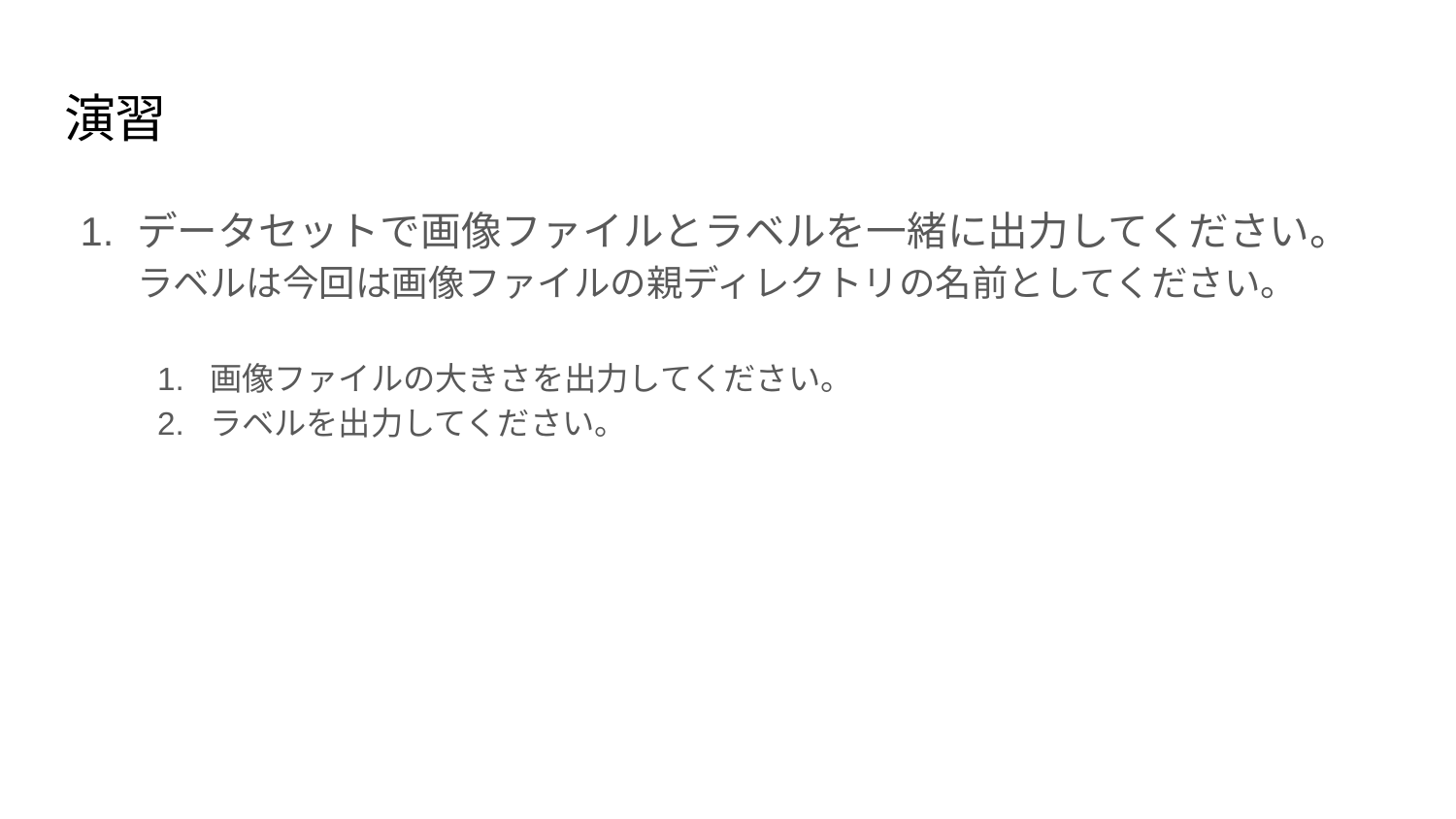

# 演習
データセットで画像ファイルとラベルを一緒に出力してください。
ラベルは今回は画像ファイルの親ディレクトリの名前としてください。
画像ファイルの大きさを出力してください。
ラベルを出力してください。